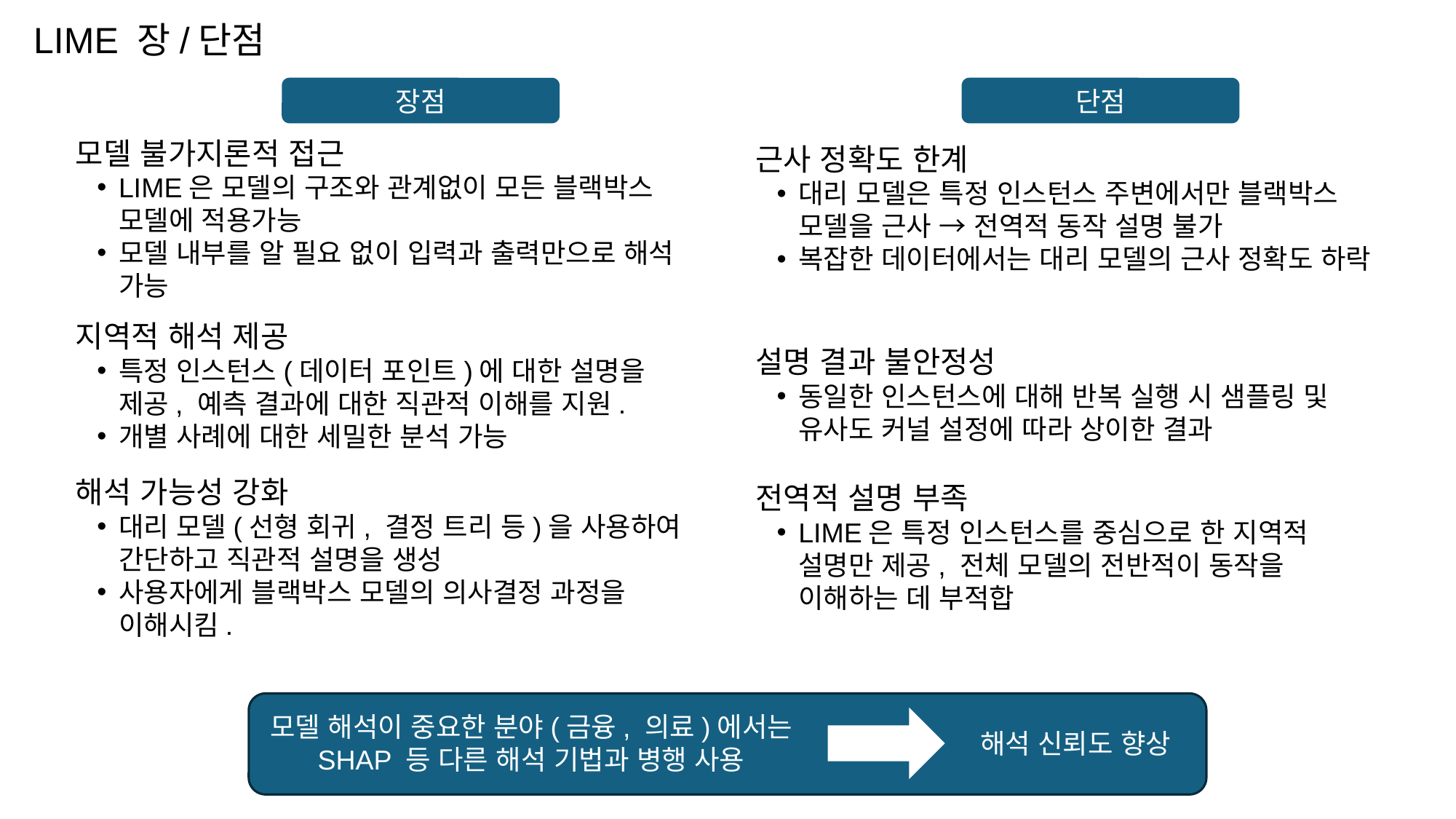

LIME 장/단점
장점
단점
모델 불가지론적 접근
LIME은 모델의 구조와 관계없이 모든 블랙박스 모델에 적용가능
모델 내부를 알 필요 없이 입력과 출력만으로 해석 가능
근사 정확도 한계
대리 모델은 특정 인스턴스 주변에서만 블랙박스 모델을 근사 → 전역적 동작 설명 불가
복잡한 데이터에서는 대리 모델의 근사 정확도 하락
지역적 해석 제공
특정 인스턴스(데이터 포인트)에 대한 설명을 제공, 예측 결과에 대한 직관적 이해를 지원.
개별 사례에 대한 세밀한 분석 가능
설명 결과 불안정성
동일한 인스턴스에 대해 반복 실행 시 샘플링 및 유사도 커널 설정에 따라 상이한 결과
해석 가능성 강화
대리 모델(선형 회귀, 결정 트리 등)을 사용하여 간단하고 직관적 설명을 생성
사용자에게 블랙박스 모델의 의사결정 과정을 이해시킴.
전역적 설명 부족
LIME은 특정 인스턴스를 중심으로 한 지역적 설명만 제공, 전체 모델의 전반적이 동작을 이해하는 데 부적합

모델 해석이 중요한 분야(금융, 의료)에서는
SHAP 등 다른 해석 기법과 병행 사용
해석 신뢰도 향상